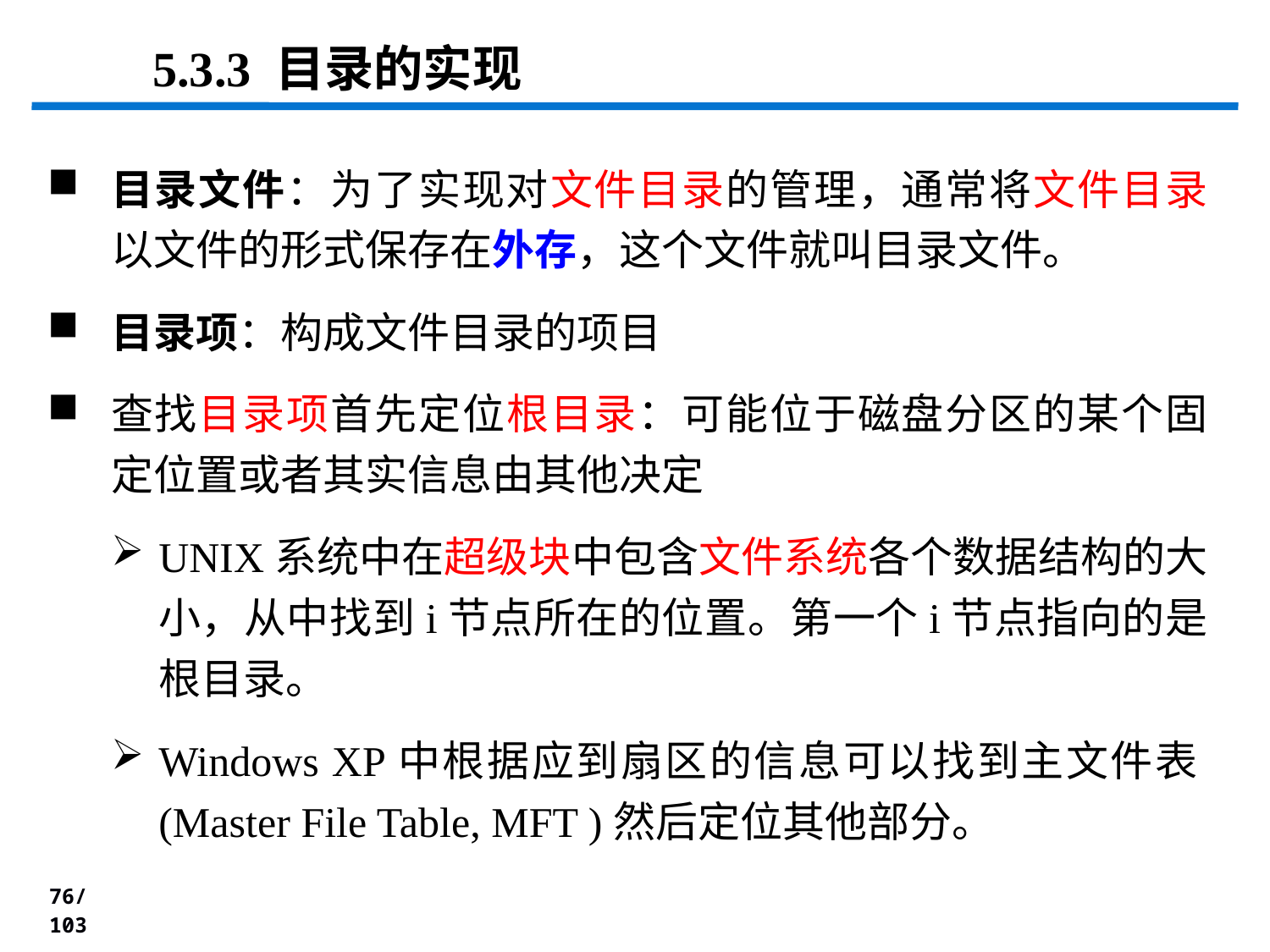

5.3.3 目录的实现
目录文件：为了实现对文件目录的管理，通常将文件目录以文件的形式保存在外存，这个文件就叫目录文件。
目录项：构成文件目录的项目
查找目录项首先定位根目录：可能位于磁盘分区的某个固定位置或者其实信息由其他决定
UNIX系统中在超级块中包含文件系统各个数据结构的大小，从中找到i节点所在的位置。第一个i节点指向的是根目录。
Windows XP中根据应到扇区的信息可以找到主文件表(Master File Table, MFT )然后定位其他部分。